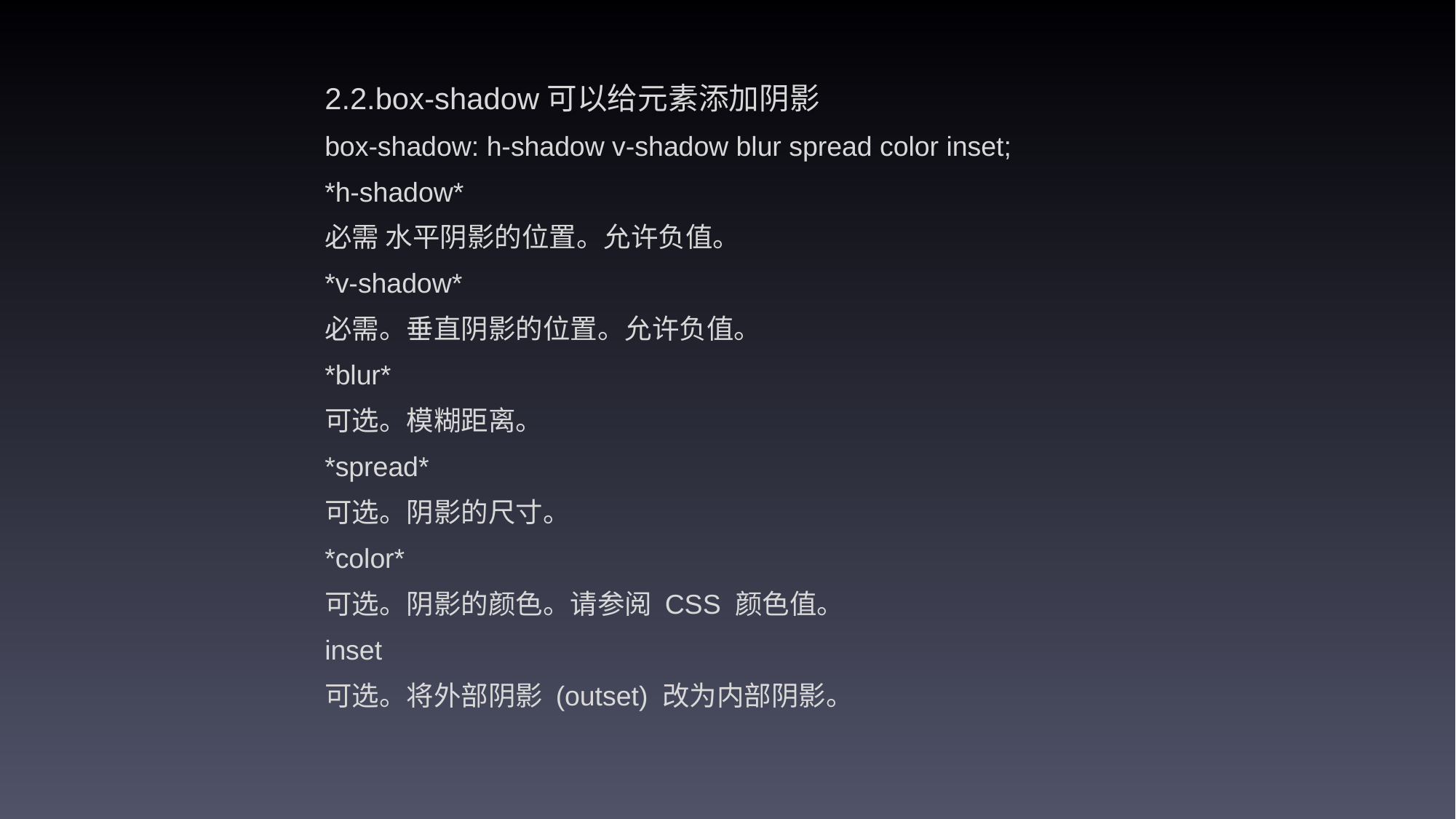

2.2.box-shadow可以给元素添加阴影
box-shadow: h-shadow v-shadow blur spread color inset;
*h-shadow*
必需 水平阴影的位置。允许负值。
*v-shadow*
必需。垂直阴影的位置。允许负值。
*blur*
可选。模糊距离。
*spread*
可选。阴影的尺寸。
*color*
可选。阴影的颜色。请参阅 CSS 颜色值。
inset
可选。将外部阴影 (outset) 改为内部阴影。